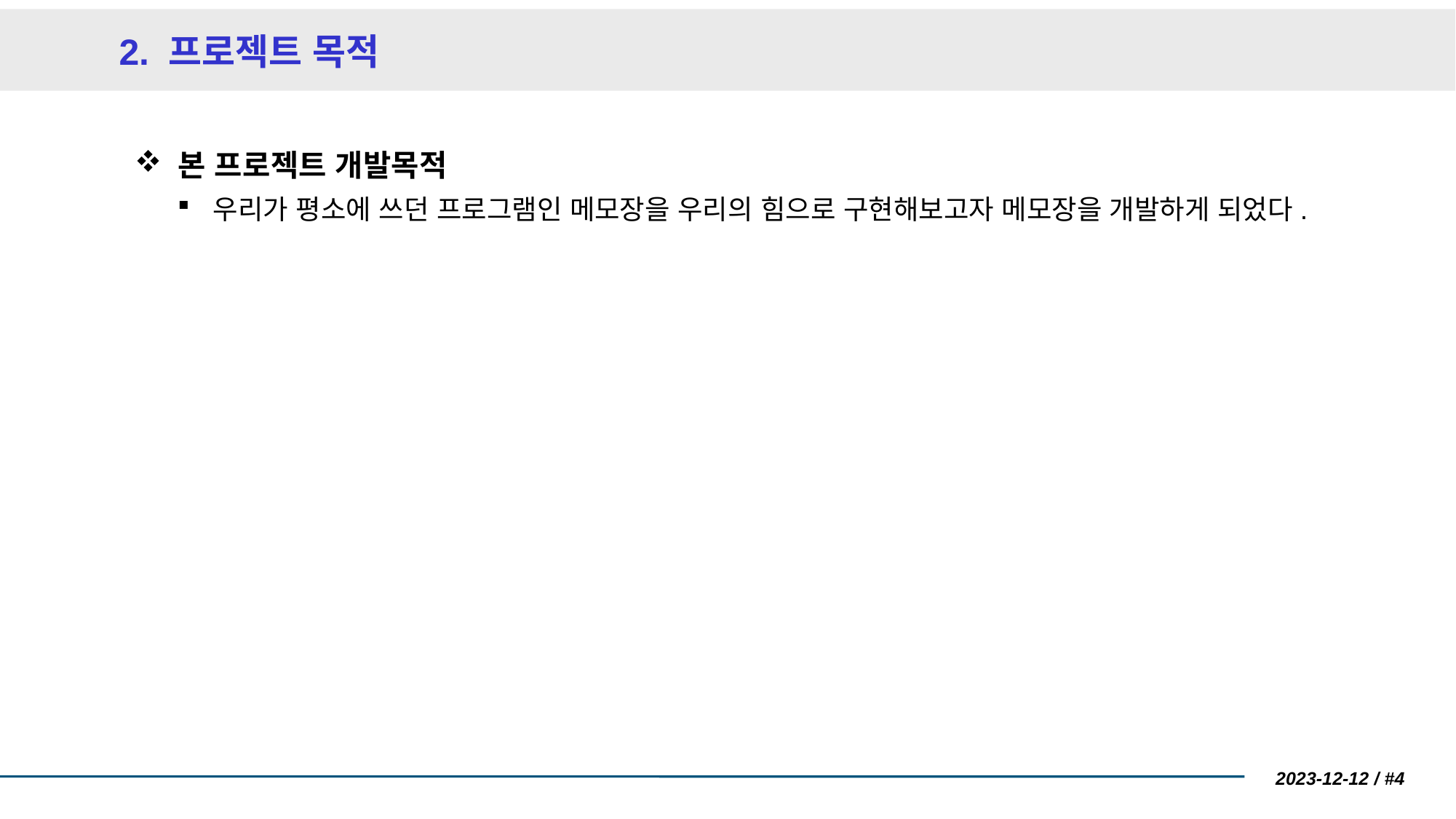

# 2. 프로젝트 목적
 본 프로젝트 개발목적
 우리가 평소에 쓰던 프로그램인 메모장을 우리의 힘으로 구현해보고자 메모장을 개발하게 되었다.